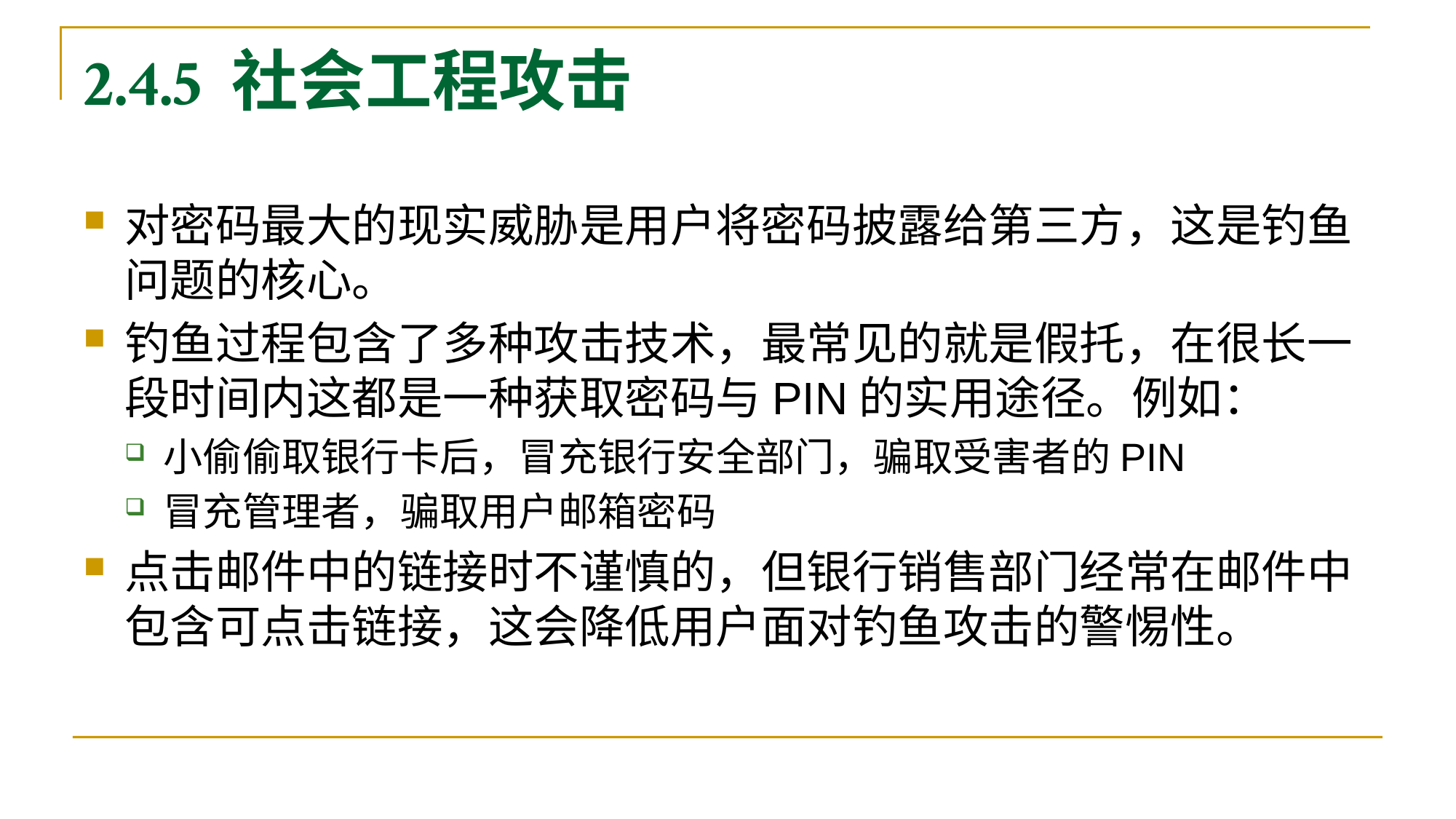

# 2.4.5 社会工程攻击
对密码最大的现实威胁是用户将密码披露给第三方，这是钓鱼问题的核心。
钓鱼过程包含了多种攻击技术，最常见的就是假托，在很长一段时间内这都是一种获取密码与PIN的实用途径。例如：
小偷偷取银行卡后，冒充银行安全部门，骗取受害者的PIN
冒充管理者，骗取用户邮箱密码
点击邮件中的链接时不谨慎的，但银行销售部门经常在邮件中包含可点击链接，这会降低用户面对钓鱼攻击的警惕性。